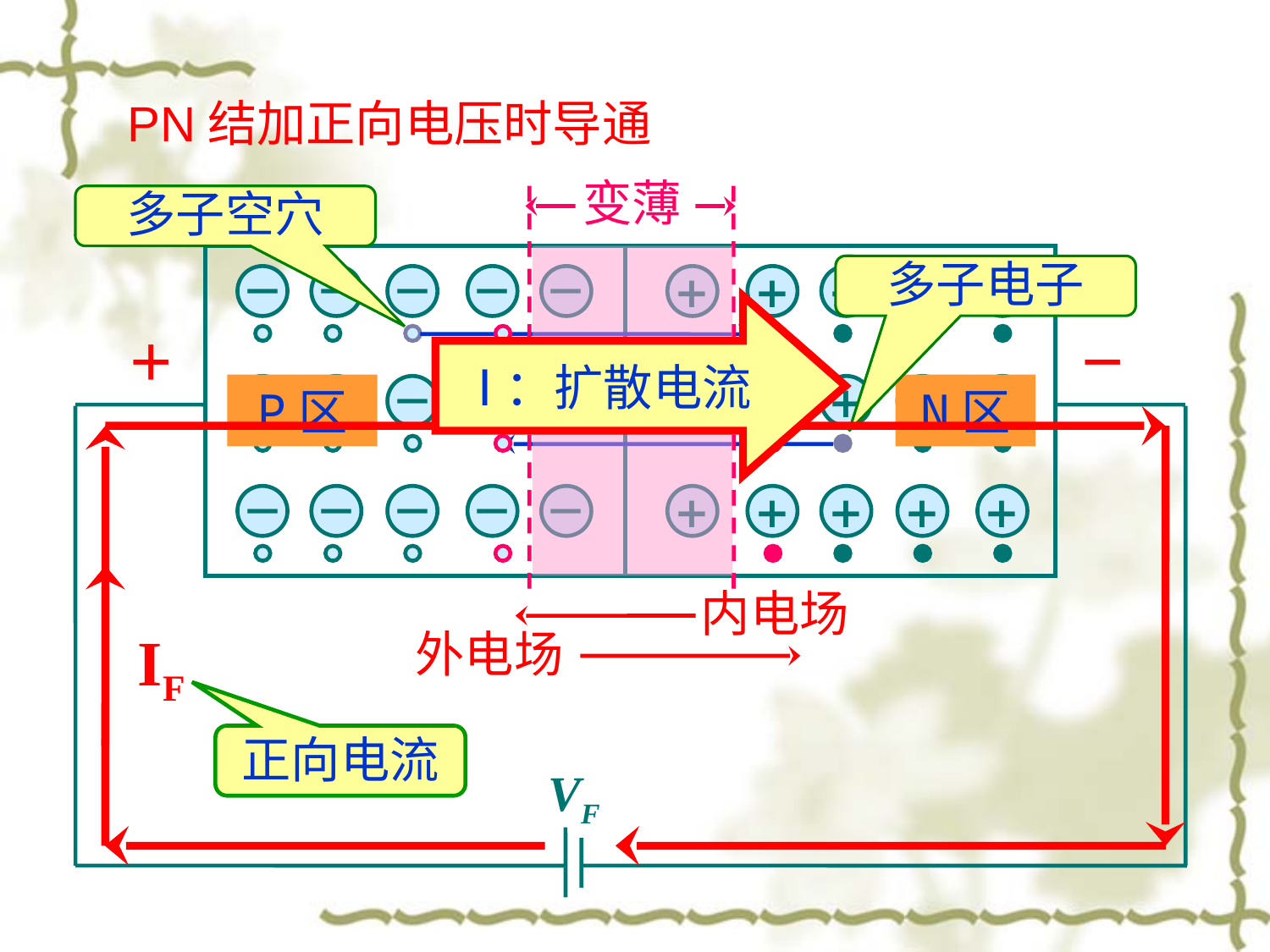

PN结加正向电压时导通
变薄
多子空穴

多子电子
－
－
－
－
－
+
+
+
+
+
I：扩散电流
＋

－

P区
N区
－
－
－
－
－
+
+
+
+
+

－
－
－
－
－
+
+
+
+
+

内电场
IF

外电场

正向电流
VF

27